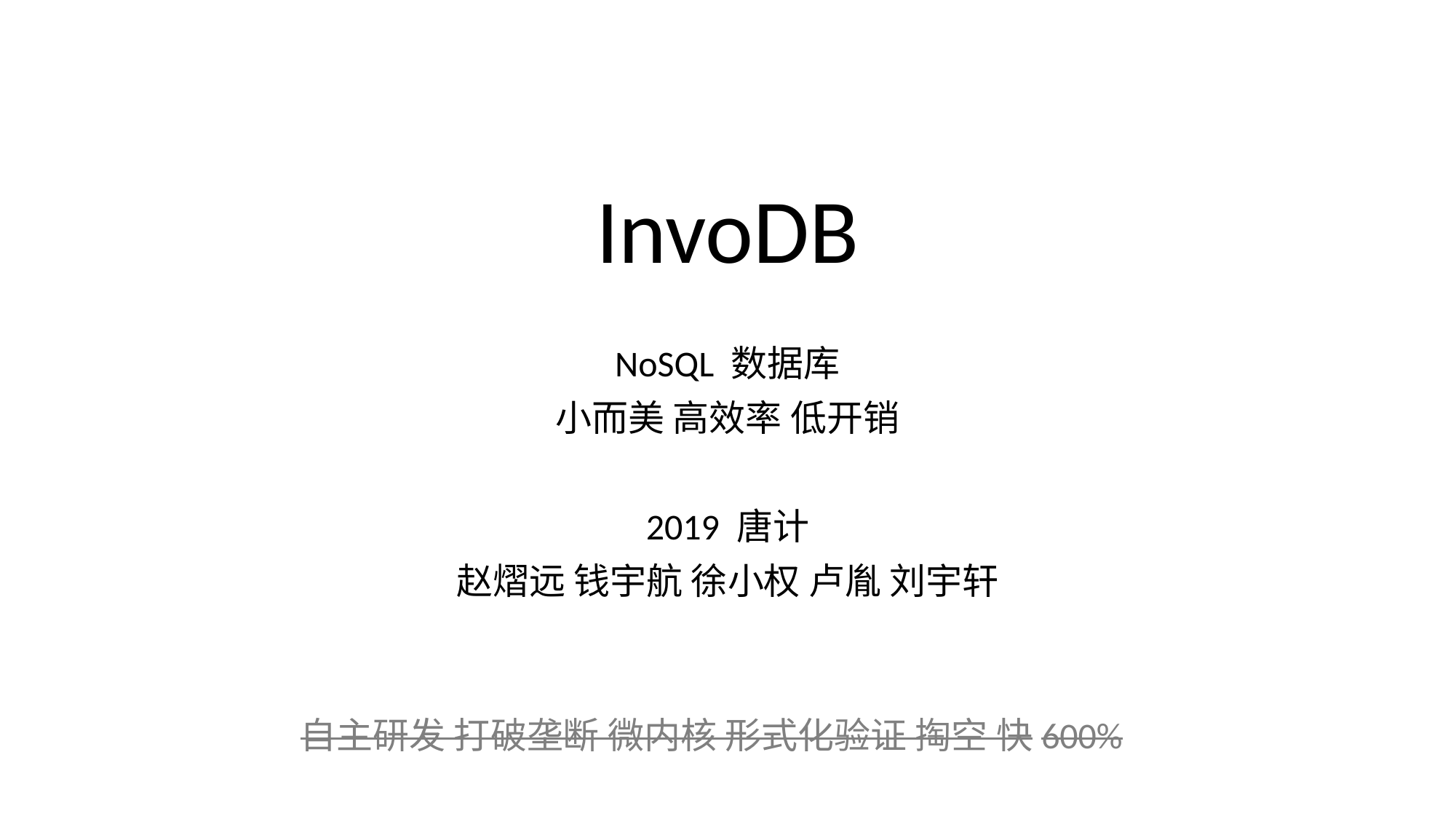

# InvoDB
NoSQL 数据库
小而美 高效率 低开销

2019 唐计
赵熠远 钱宇航 徐小权 卢胤 刘宇轩

自主研发 打破垄断 微内核 形式化验证 掏空 快600%